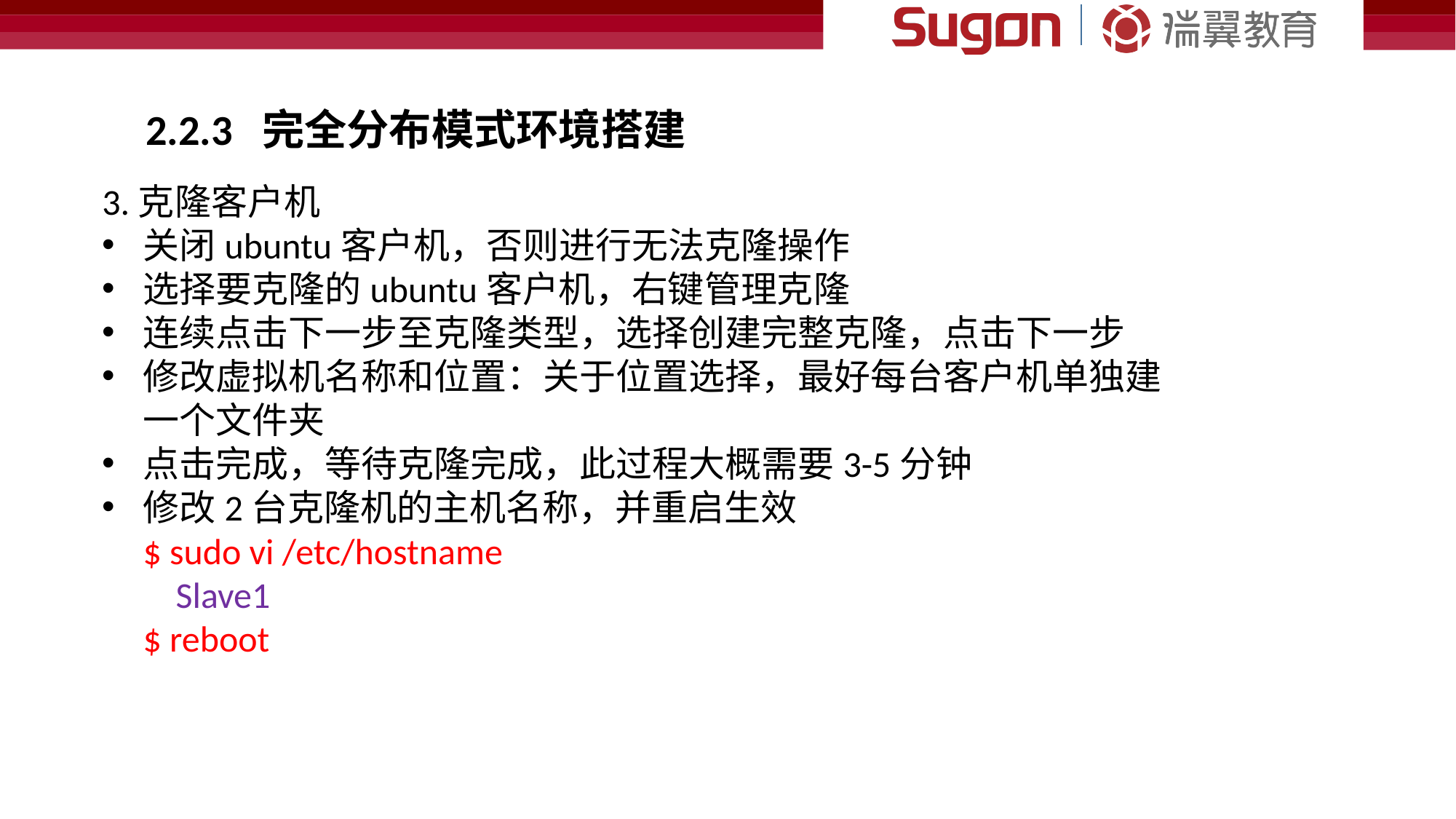

2.2.3  完全分布模式环境搭建
3.克隆客户机
关闭ubuntu客户机，否则进行无法克隆操作
选择要克隆的ubuntu客户机，右键管理克隆
连续点击下一步至克隆类型，选择创建完整克隆，点击下一步
修改虚拟机名称和位置：关于位置选择，最好每台客户机单独建一个文件夹
点击完成，等待克隆完成，此过程大概需要3-5分钟
修改2台克隆机的主机名称，并重启生效
     $ sudo vi /etc/hostname
         Slave1
     $ reboot